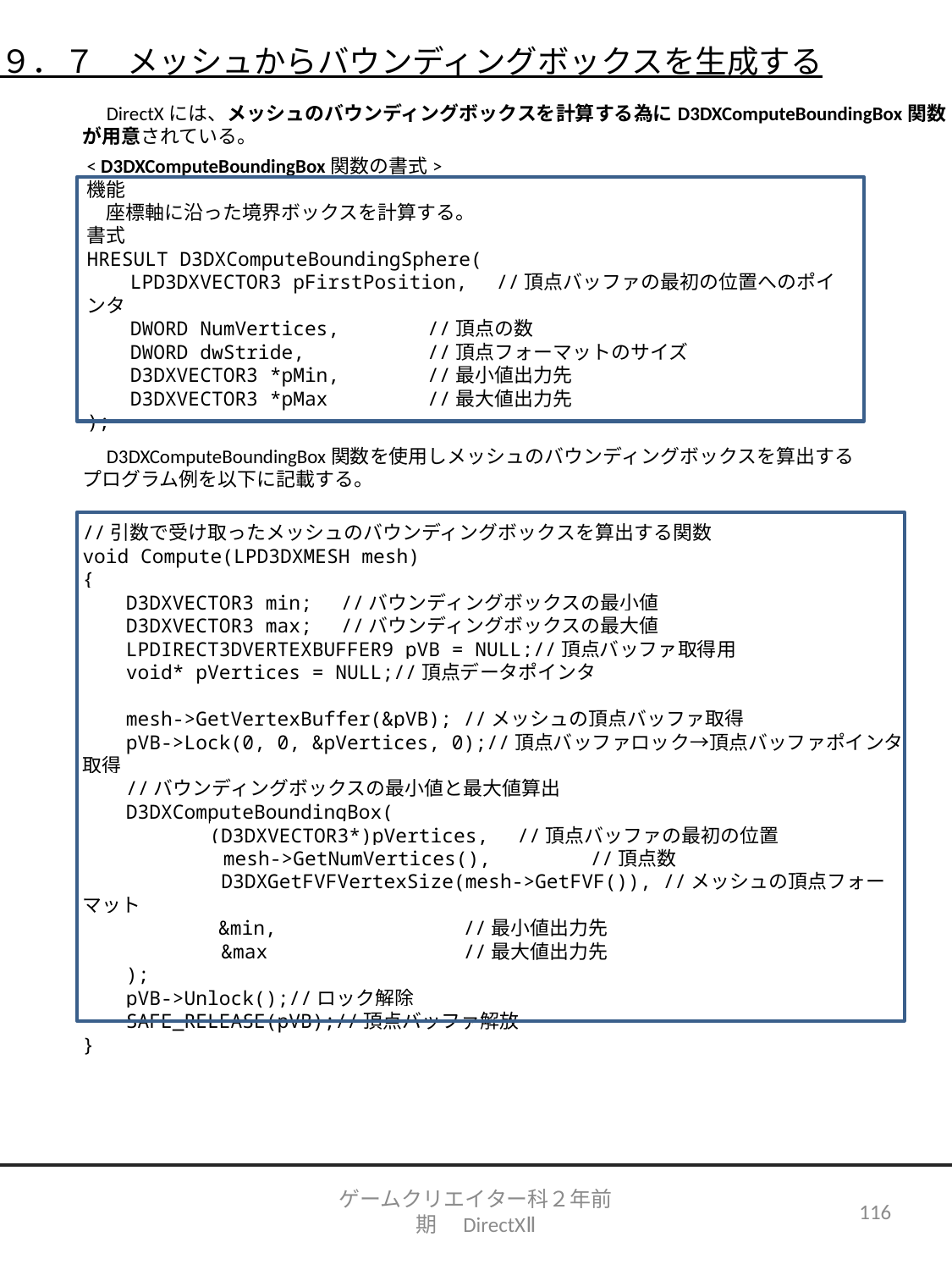

９．７　メッシュからバウンディングボックスを生成する
　DirectXには、メッシュのバウンディングボックスを計算する為にD3DXComputeBoundingBox関数
が用意されている。
< D3DXComputeBoundingBox関数の書式>
機能
　座標軸に沿った境界ボックスを計算する。
書式
HRESULT D3DXComputeBoundingSphere(
　　LPD3DXVECTOR3 pFirstPosition,　//頂点バッファの最初の位置へのポインタ
　　DWORD NumVertices,	　　　　 //頂点の数
　　DWORD dwStride,	　　　　 //頂点フォーマットのサイズ
　　D3DXVECTOR3 *pMin,	　　　　 //最小値出力先
　　D3DXVECTOR3 *pMax 	　　　　 //最大値出力先
);

　D3DXComputeBoundingBox関数を使用しメッシュのバウンディングボックスを算出する
プログラム例を以下に記載する。

//引数で受け取ったメッシュのバウンディングボックスを算出する関数
void Compute(LPD3DXMESH mesh)
{
　　D3DXVECTOR3 min;　//バウンディングボックスの最小値
　　D3DXVECTOR3 max;　//バウンディングボックスの最大値
　　LPDIRECT3DVERTEXBUFFER9 pVB = NULL;//頂点バッファ取得用
　　void* pVertices = NULL;//頂点データポインタ

　　mesh->GetVertexBuffer(&pVB); //メッシュの頂点バッファ取得
　　pVB->Lock(0, 0, &pVertices, 0);//頂点バッファロック→頂点バッファポインタ取得
　　//バウンディングボックスの最小値と最大値算出
　　D3DXComputeBoundingBox(
	(D3DXVECTOR3*)pVertices,　//頂点バッファの最初の位置
　　　　　　　mesh->GetNumVertices(),	//頂点数
	 D3DXGetFVFVertexSize(mesh->GetFVF()), //メッシュの頂点フォーマット
　　　　　　	 &min,		//最小値出力先
	 &max		//最大値出力先
　　);
　　pVB->Unlock();//ロック解除
　　SAFE_RELEASE(pVB);//頂点バッファ解放
}
ゲームクリエイター科２年前期　DirectXⅡ
116